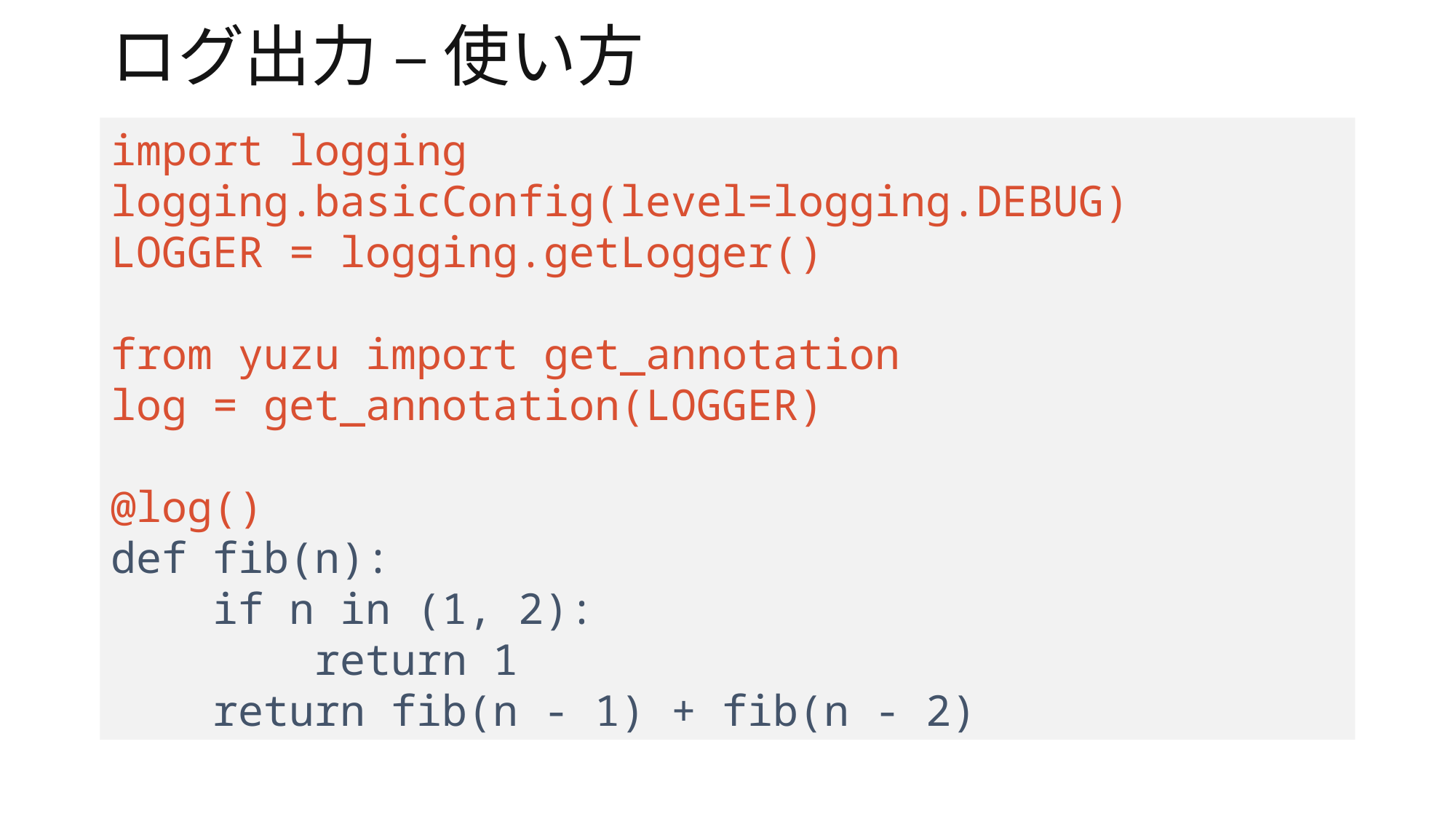

# ログ出力 – 使い方
import logging
logging.basicConfig(level=logging.DEBUG)
LOGGER = logging.getLogger()

from yuzu import get_annotation
log = get_annotation(LOGGER)

@log()
def fib(n):
    if n in (1, 2):
        return 1
    return fib(n - 1) + fib(n - 2)